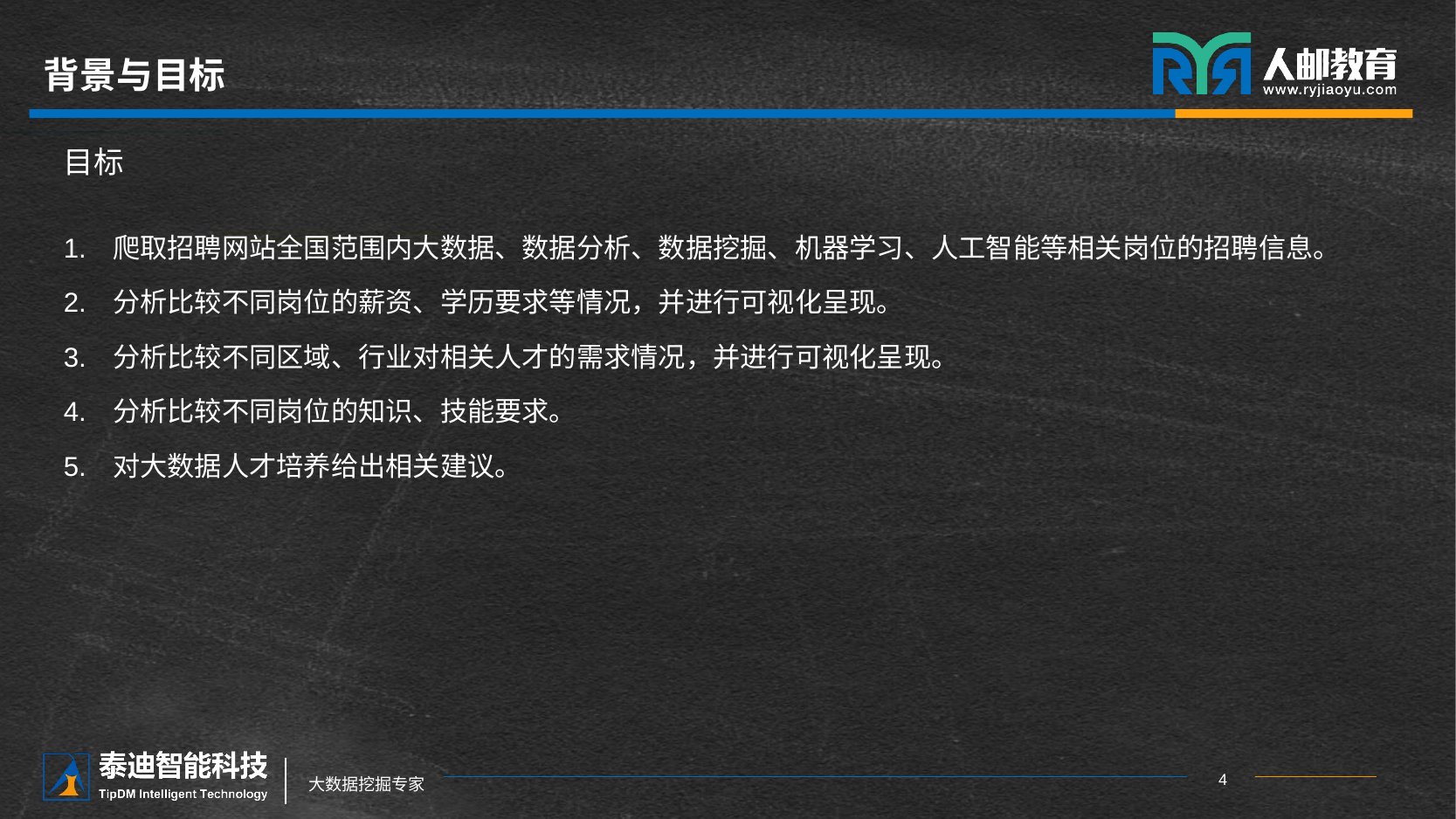

# 背景与目标
目标
爬取招聘网站全国范围内大数据、数据分析、数据挖掘、机器学习、人工智能等相关岗位的招聘信息。
分析比较不同岗位的薪资、学历要求等情况，并进行可视化呈现。
分析比较不同区域、行业对相关人才的需求情况，并进行可视化呈现。
分析比较不同岗位的知识、技能要求。
对大数据人才培养给出相关建议。